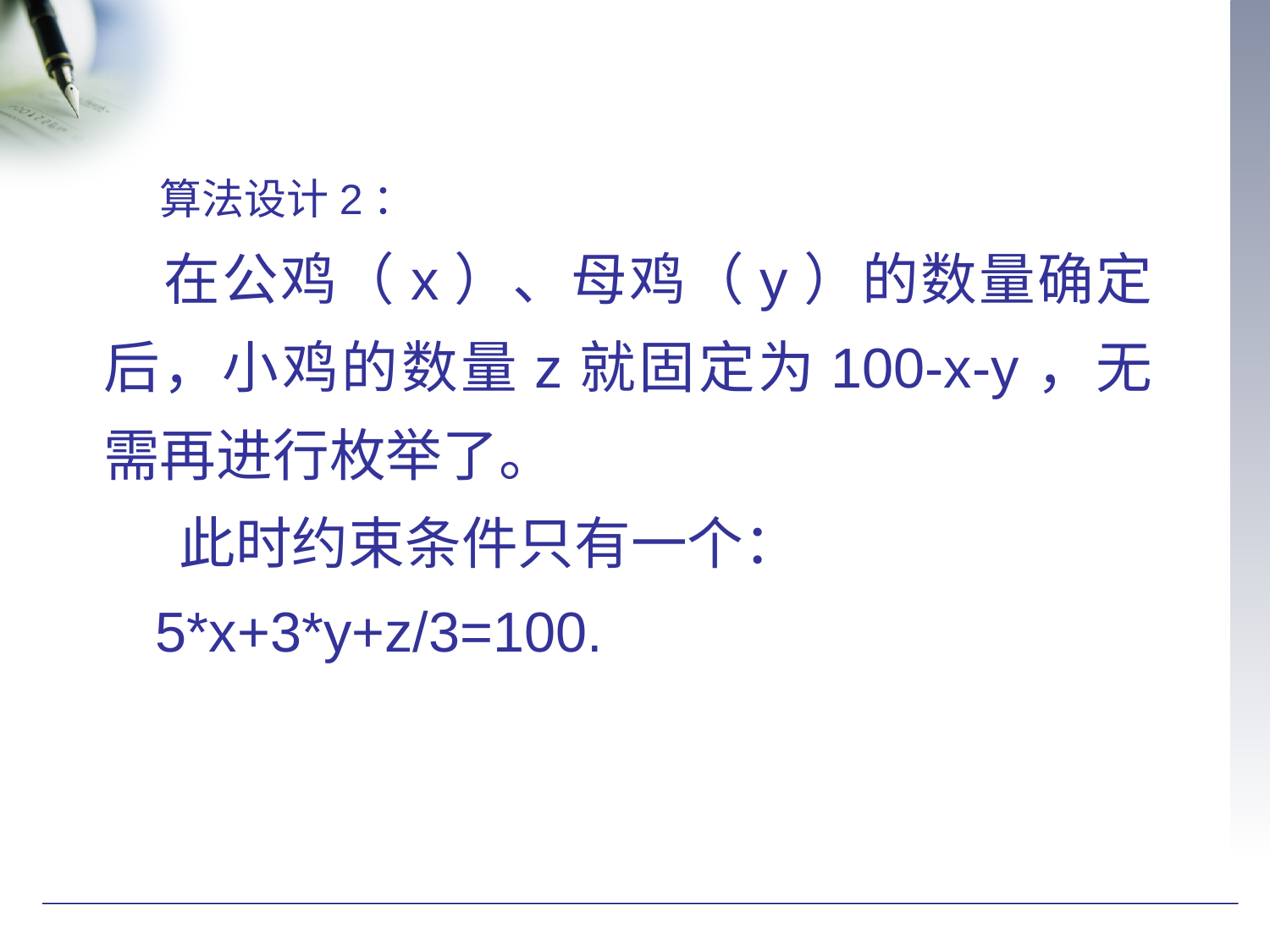

算法设计2：
 在公鸡（x）、母鸡（y）的数量确定后，小鸡的数量z就固定为100-x-y，无需再进行枚举了。
  此时约束条件只有一个：
 5*x+3*y+z/3=100.

9